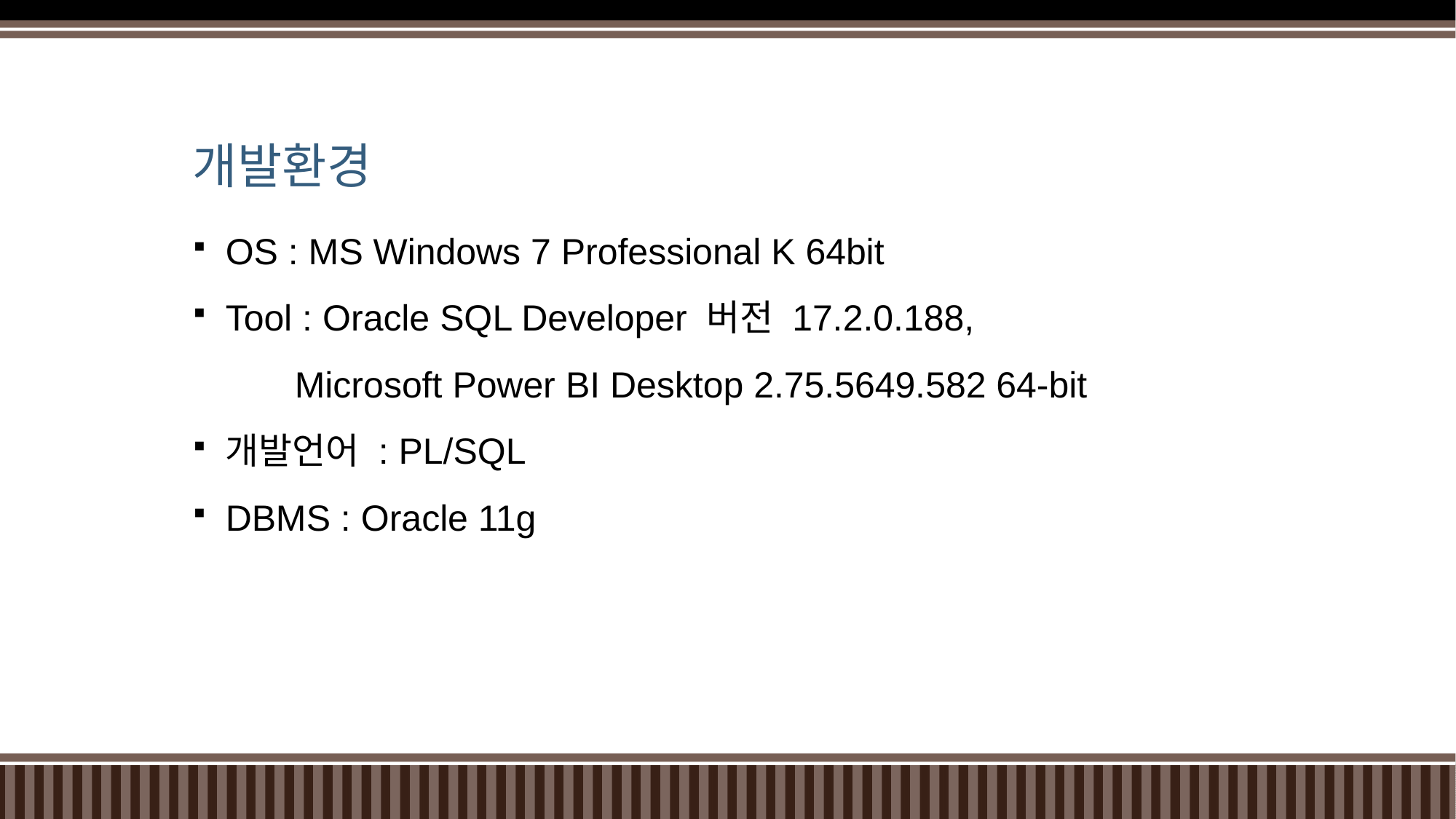

# 개발환경
OS : MS Windows 7 Professional K 64bit
Tool : Oracle SQL Developer 버전 17.2.0.188,
          Microsoft Power BI Desktop 2.75.5649.582 64-bit
개발언어 : PL/SQL
DBMS : Oracle 11g